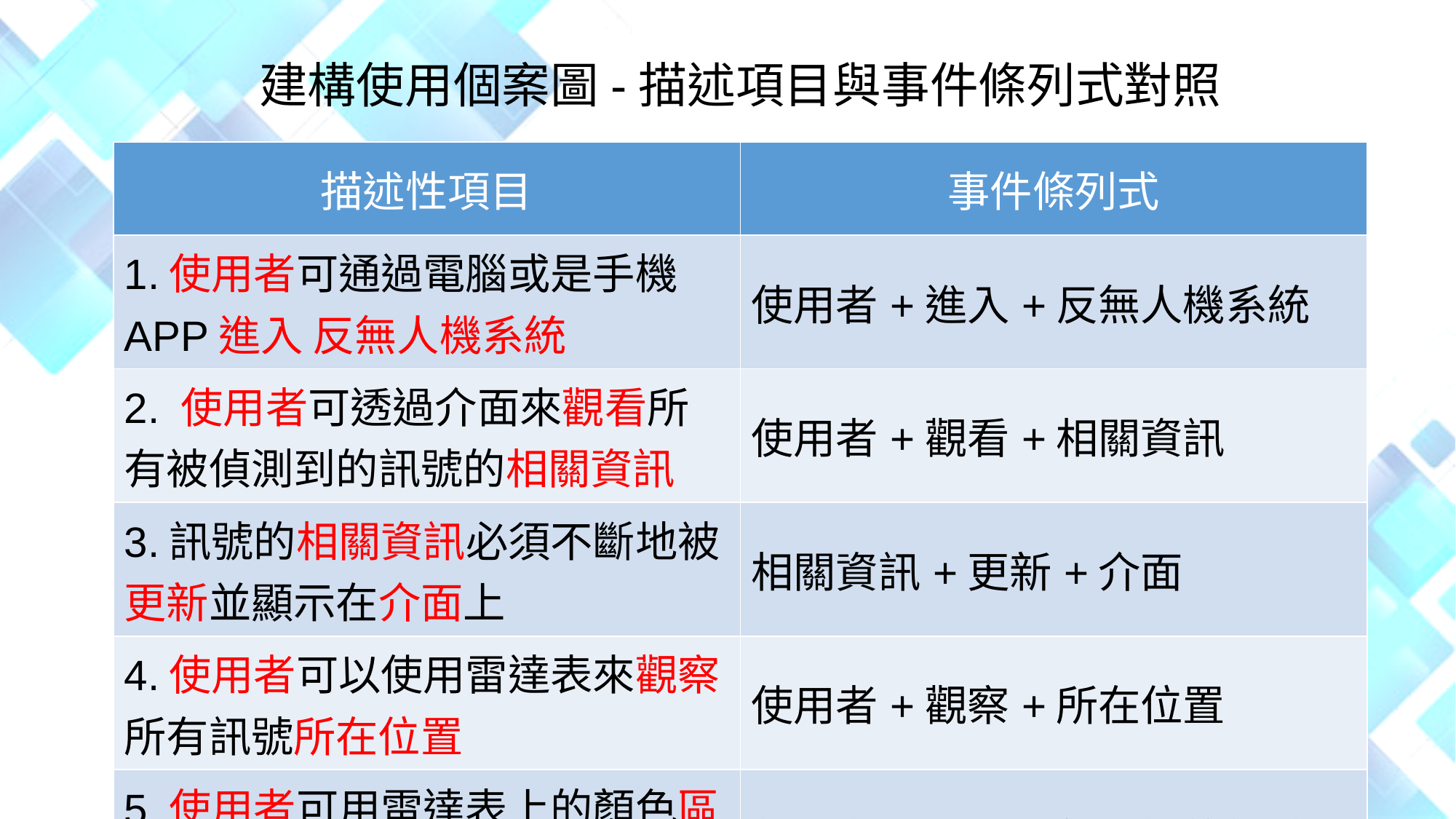

建構使用個案圖-描述項目與事件條列式對照
| 描述性項目 | 事件條列式 |
| --- | --- |
| 1.使用者可通過電腦或是手機APP進入 反無人機系統 | 使用者+進入+反無人機系統 |
| 2. 使用者可透過介面來觀看所有被偵測到的訊號的相關資訊 | 使用者+觀看+相關資訊 |
| 3.訊號的相關資訊必須不斷地被更新並顯示在介面上 | 相關資訊+更新+介面 |
| 4.使用者可以使用雷達表來觀察所有訊號所在位置 | 使用者+觀察+所在位置 |
| 5.使用者可用雷達表上的顏色區分無人機的訊號 | 使用者+區分+無人機的訊號 |